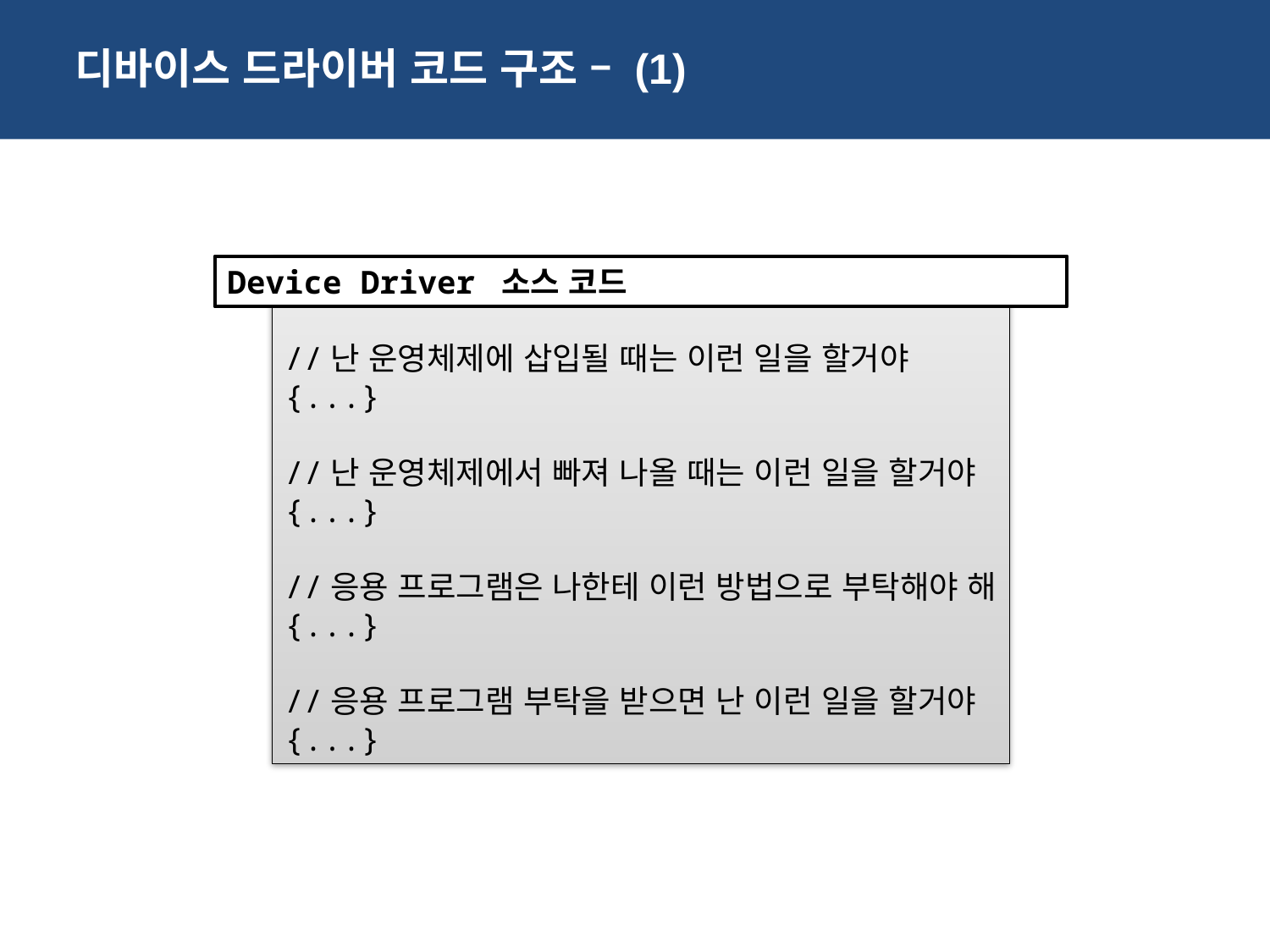

디바이스 드라이버 코드 구조 – (1)

//난 운영체제에 삽입될 때는 이런 일을 할거야
{...}

//난 운영체제에서 빠져 나올 때는 이런 일을 할거야
{...}

//응용 프로그램은 나한테 이런 방법으로 부탁해야 해
{...}

//응용 프로그램 부탁을 받으면 난 이런 일을 할거야
{...}
Device Driver 소스 코드